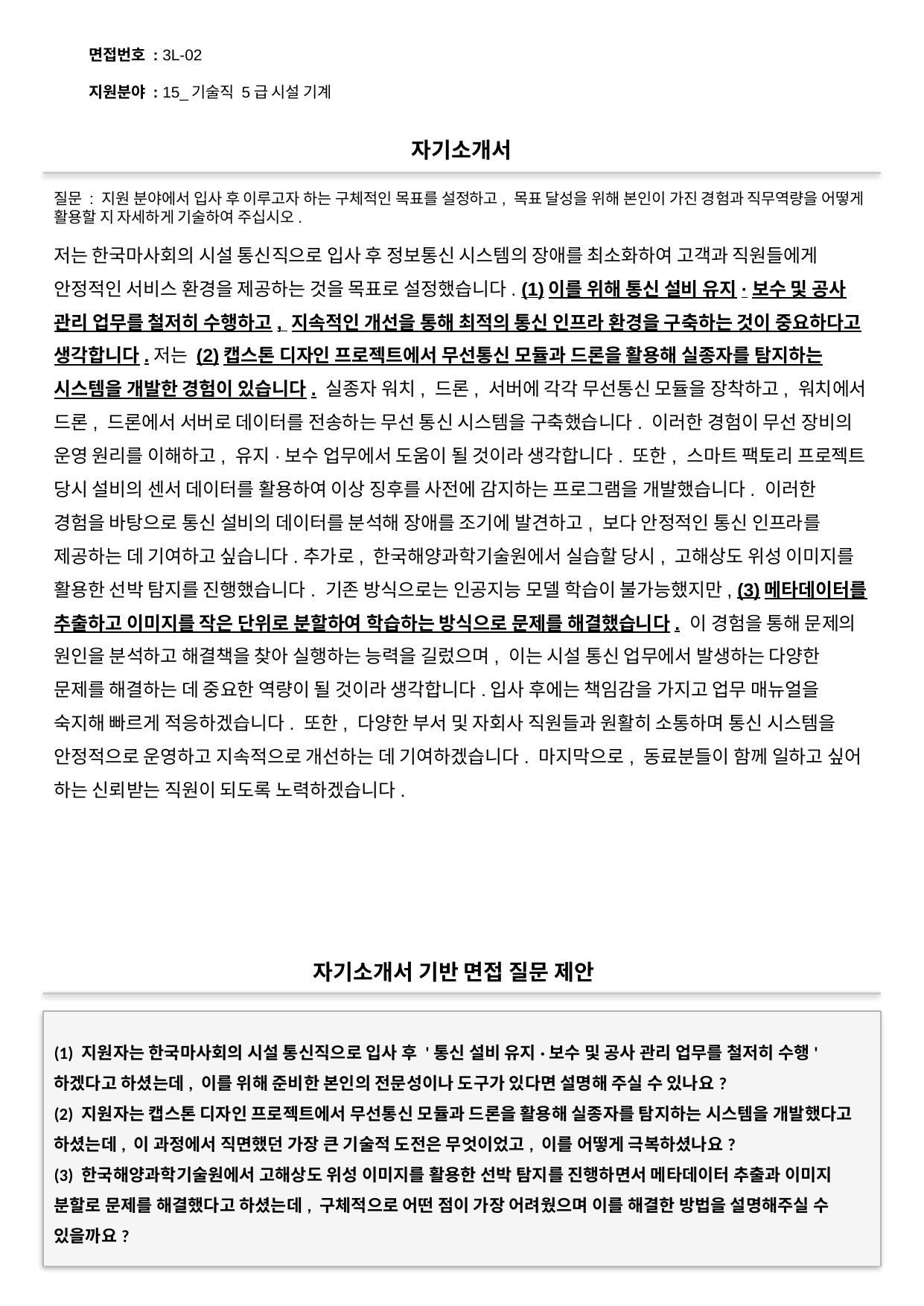

면접번호 : 3L-02

지원분야 : 15_기술직 5급 시설 기계
#

자기소개서

질문 : 지원 분야에서 입사 후 이루고자 하는 구체적인 목표를 설정하고, 목표 달성을 위해 본인이 가진 경험과 직무역량을 어떻게 활용할 지 자세하게 기술하여 주십시오.

저는 한국마사회의 시설 통신직으로 입사 후 정보통신 시스템의 장애를 최소화하여 고객과 직원들에게 안정적인 서비스 환경을 제공하는 것을 목표로 설정했습니다. (1)이를 위해 통신 설비 유지·보수 및 공사 관리 업무를 철저히 수행하고, 지속적인 개선을 통해 최적의 통신 인프라 환경을 구축하는 것이 중요하다고 생각합니다.저는 (2)캡스톤 디자인 프로젝트에서 무선통신 모듈과 드론을 활용해 실종자를 탐지하는 시스템을 개발한 경험이 있습니다. 실종자 워치, 드론, 서버에 각각 무선통신 모듈을 장착하고, 워치에서 드론, 드론에서 서버로 데이터를 전송하는 무선 통신 시스템을 구축했습니다. 이러한 경험이 무선 장비의 운영 원리를 이해하고, 유지·보수 업무에서 도움이 될 것이라 생각합니다. 또한, 스마트 팩토리 프로젝트 당시 설비의 센서 데이터를 활용하여 이상 징후를 사전에 감지하는 프로그램을 개발했습니다. 이러한 경험을 바탕으로 통신 설비의 데이터를 분석해 장애를 조기에 발견하고, 보다 안정적인 통신 인프라를 제공하는 데 기여하고 싶습니다.추가로, 한국해양과학기술원에서 실습할 당시, 고해상도 위성 이미지를 활용한 선박 탐지를 진행했습니다. 기존 방식으로는 인공지능 모델 학습이 불가능했지만, (3)메타데이터를 추출하고 이미지를 작은 단위로 분할하여 학습하는 방식으로 문제를 해결했습니다. 이 경험을 통해 문제의 원인을 분석하고 해결책을 찾아 실행하는 능력을 길렀으며, 이는 시설 통신 업무에서 발생하는 다양한 문제를 해결하는 데 중요한 역량이 될 것이라 생각합니다.입사 후에는 책임감을 가지고 업무 매뉴얼을 숙지해 빠르게 적응하겠습니다. 또한, 다양한 부서 및 자회사 직원들과 원활히 소통하며 통신 시스템을 안정적으로 운영하고 지속적으로 개선하는 데 기여하겠습니다. 마지막으로, 동료분들이 함께 일하고 싶어 하는 신뢰받는 직원이 되도록 노력하겠습니다.

자기소개서 기반 면접 질문 제안

(1) 지원자는 한국마사회의 시설 통신직으로 입사 후 '통신 설비 유지·보수 및 공사 관리 업무를 철저히 수행'하겠다고 하셨는데, 이를 위해 준비한 본인의 전문성이나 도구가 있다면 설명해 주실 수 있나요?
(2) 지원자는 캡스톤 디자인 프로젝트에서 무선통신 모듈과 드론을 활용해 실종자를 탐지하는 시스템을 개발했다고 하셨는데, 이 과정에서 직면했던 가장 큰 기술적 도전은 무엇이었고, 이를 어떻게 극복하셨나요?
(3) 한국해양과학기술원에서 고해상도 위성 이미지를 활용한 선박 탐지를 진행하면서 메타데이터 추출과 이미지 분할로 문제를 해결했다고 하셨는데, 구체적으로 어떤 점이 가장 어려웠으며 이를 해결한 방법을 설명해주실 수 있을까요?